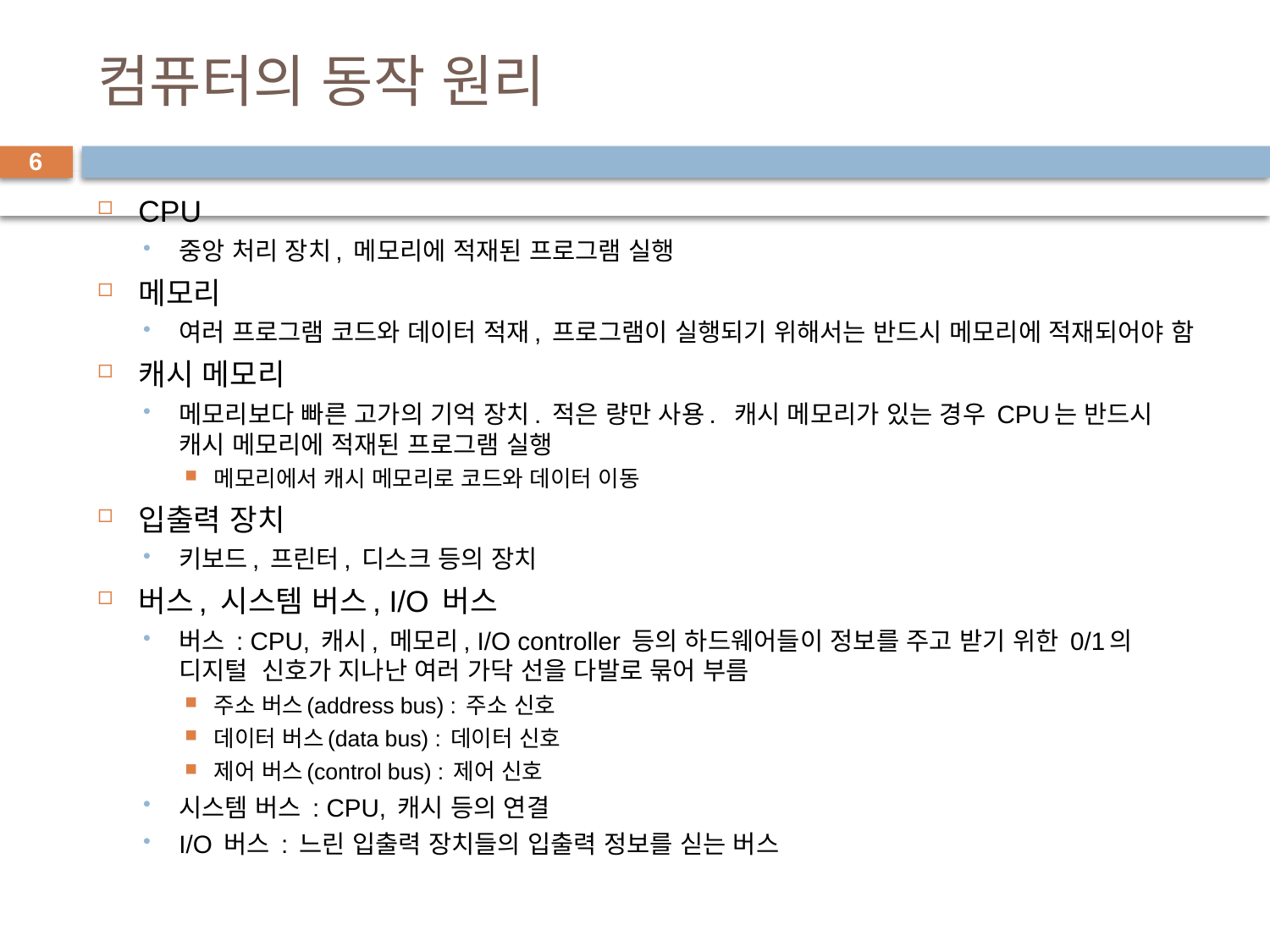

# 컴퓨터의 동작 원리
6
CPU
중앙 처리 장치, 메모리에 적재된 프로그램 실행
메모리
여러 프로그램 코드와 데이터 적재, 프로그램이 실행되기 위해서는 반드시 메모리에 적재되어야 함
캐시 메모리
메모리보다 빠른 고가의 기억 장치. 적은 량만 사용.  캐시 메모리가 있는 경우 CPU는 반드시 캐시 메모리에 적재된 프로그램 실행
메모리에서 캐시 메모리로 코드와 데이터 이동
입출력 장치
키보드, 프린터, 디스크 등의 장치
버스, 시스템 버스, I/O 버스
버스 : CPU, 캐시, 메모리, I/O controller 등의 하드웨어들이 정보를 주고 받기 위한 0/1의 디지털  신호가 지나난 여러 가닥 선을 다발로 묶어 부름
주소 버스(address bus) : 주소 신호
데이터 버스(data bus) : 데이터 신호
제어 버스(control bus) : 제어 신호
시스템 버스 : CPU, 캐시 등의 연결
I/O 버스 : 느린 입출력 장치들의 입출력 정보를 싣는 버스